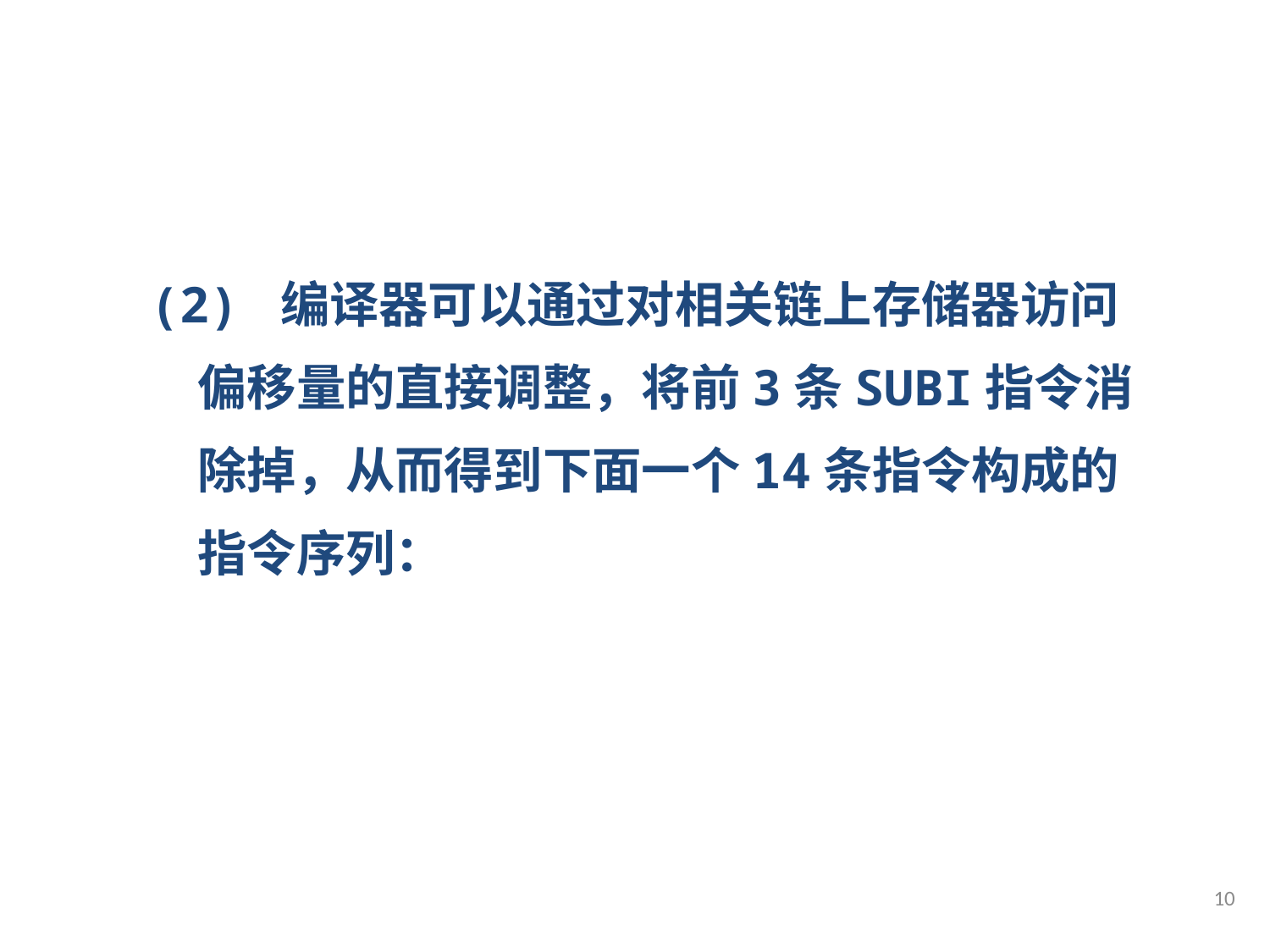

(2) 编译器可以通过对相关链上存储器访问偏移量的直接调整，将前3条SUBI指令消除掉，从而得到下面一个14条指令构成的指令序列：
10